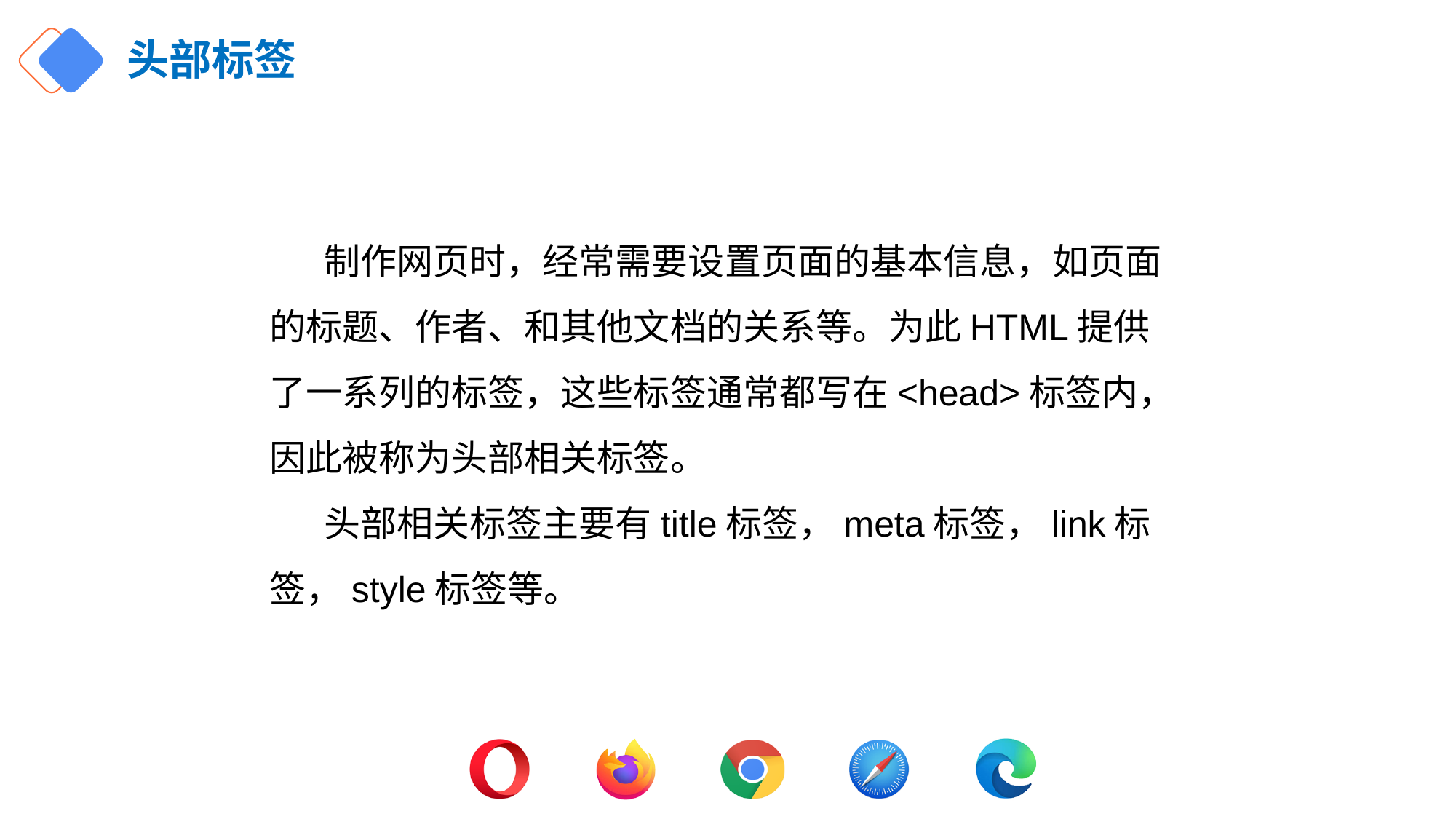

# 头部标签
制作网页时，经常需要设置页面的基本信息，如页面的标题、作者、和其他文档的关系等。为此HTML提供了一系列的标签，这些标签通常都写在<head>标签内，因此被称为头部相关标签。
头部相关标签主要有title标签，meta标签，link标签，style标签等。